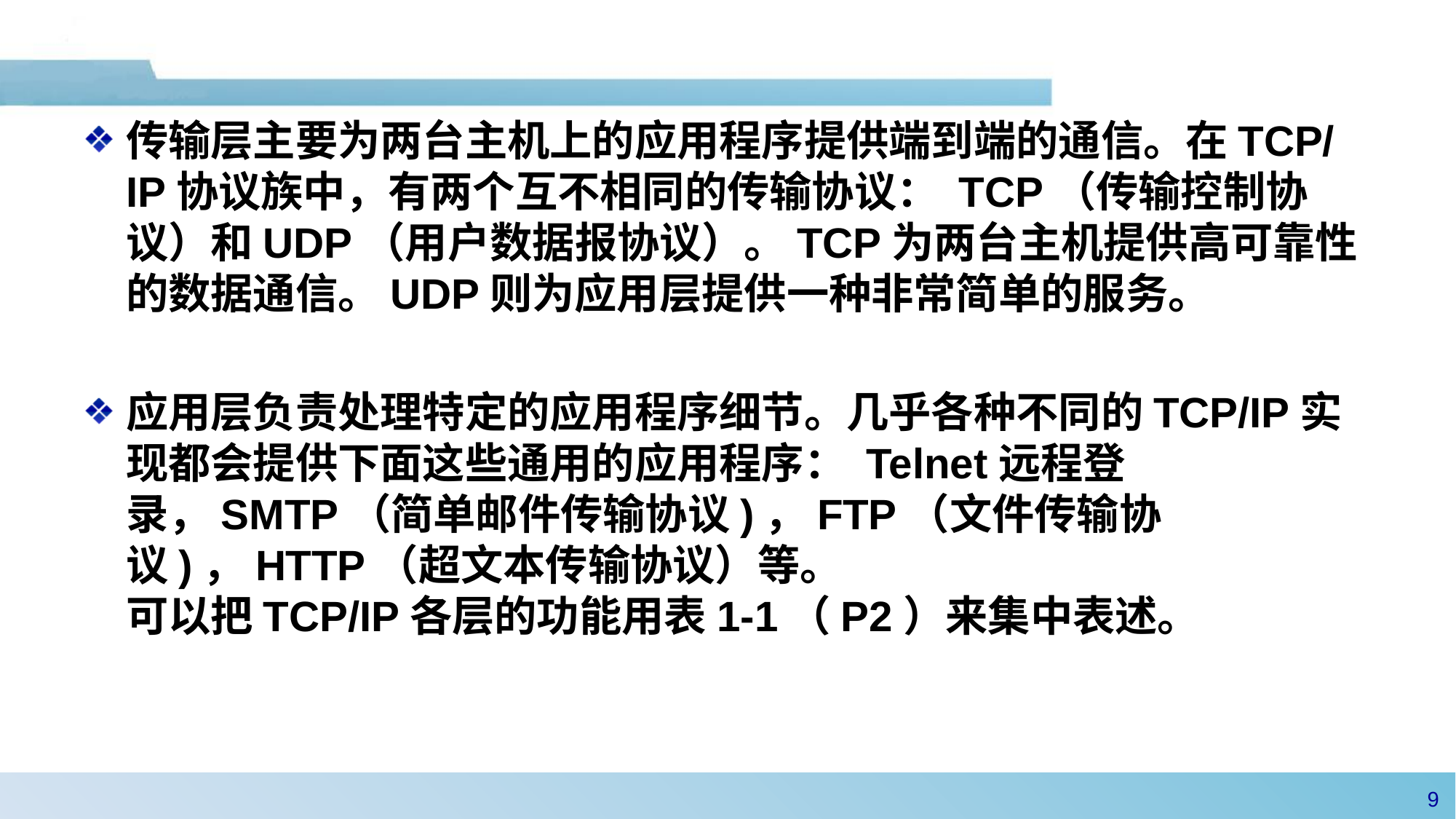

传输层主要为两台主机上的应用程序提供端到端的通信。在TCP/IP协议族中，有两个互不相同的传输协议： TCP（传输控制协议）和UDP（用户数据报协议）。TCP为两台主机提供高可靠性的数据通信。UDP则为应用层提供一种非常简单的服务。

应用层负责处理特定的应用程序细节。几乎各种不同的TCP/IP实现都会提供下面这些通用的应用程序： Telnet远程登录，SMTP（简单邮件传输协议)，FTP（文件传输协议)，HTTP（超文本传输协议）等。
可以把TCP/IP各层的功能用表1-1（P2）来集中表述。

9